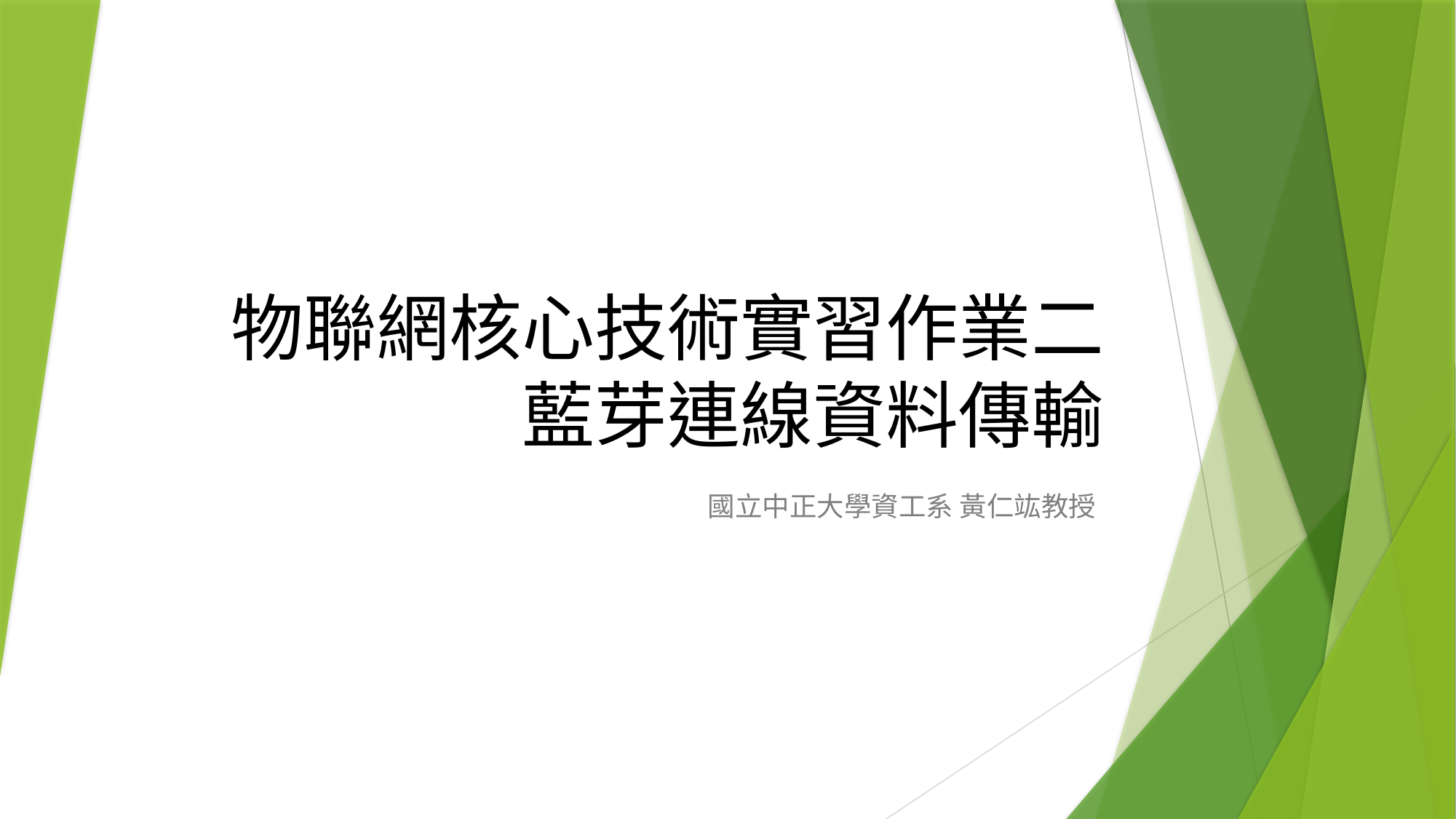

# 物聯網核心技術實習作業二 藍芽連線資料傳輸
國立中正大學資工系 黃仁竑教授